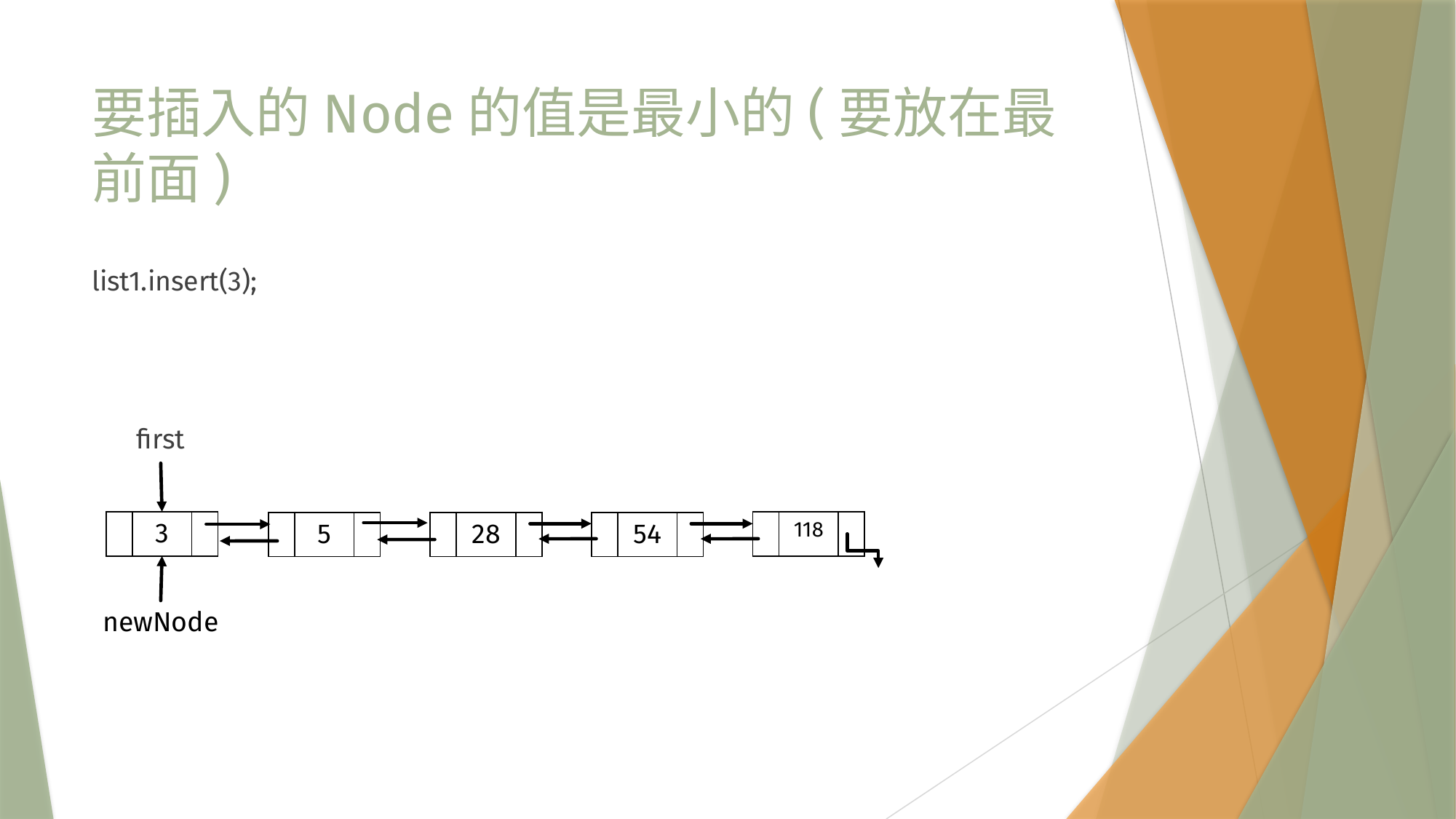

# 要插入的Node的值是最小的(要放在最前面)
list1.insert(3);
first
|  | 3 |  |
| --- | --- | --- |
|  | 118 |  |
| --- | --- | --- |
|  | 5 |  |
| --- | --- | --- |
|  | 28 |  |
| --- | --- | --- |
|  | 54 |  |
| --- | --- | --- |
newNode